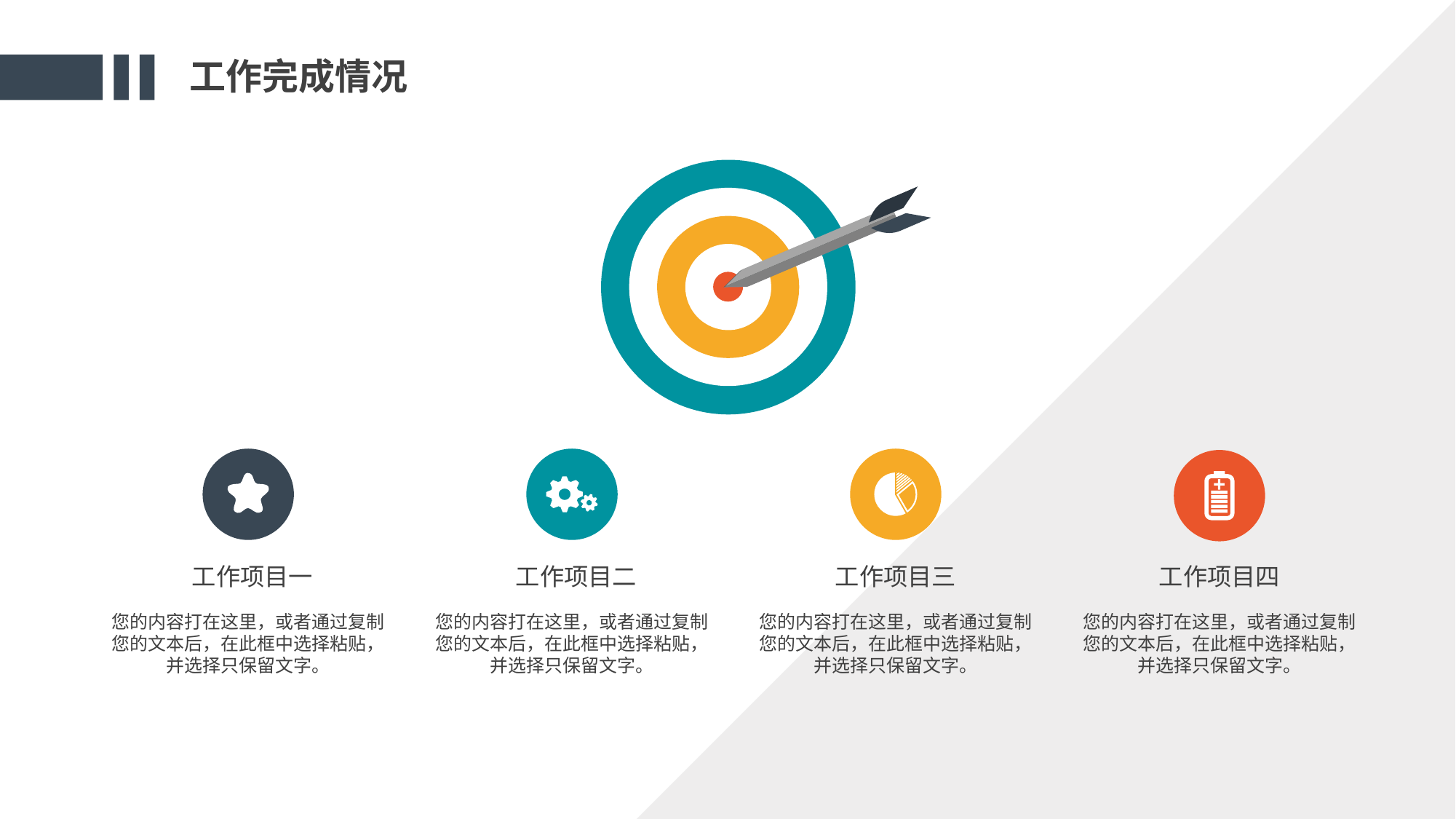

工作完成情况

工作项目一
工作项目二
工作项目三
工作项目四
您的内容打在这里，或者通过复制您的文本后，在此框中选择粘贴，并选择只保留文字。
您的内容打在这里，或者通过复制您的文本后，在此框中选择粘贴，并选择只保留文字。
您的内容打在这里，或者通过复制您的文本后，在此框中选择粘贴，并选择只保留文字。
您的内容打在这里，或者通过复制您的文本后，在此框中选择粘贴，并选择只保留文字。